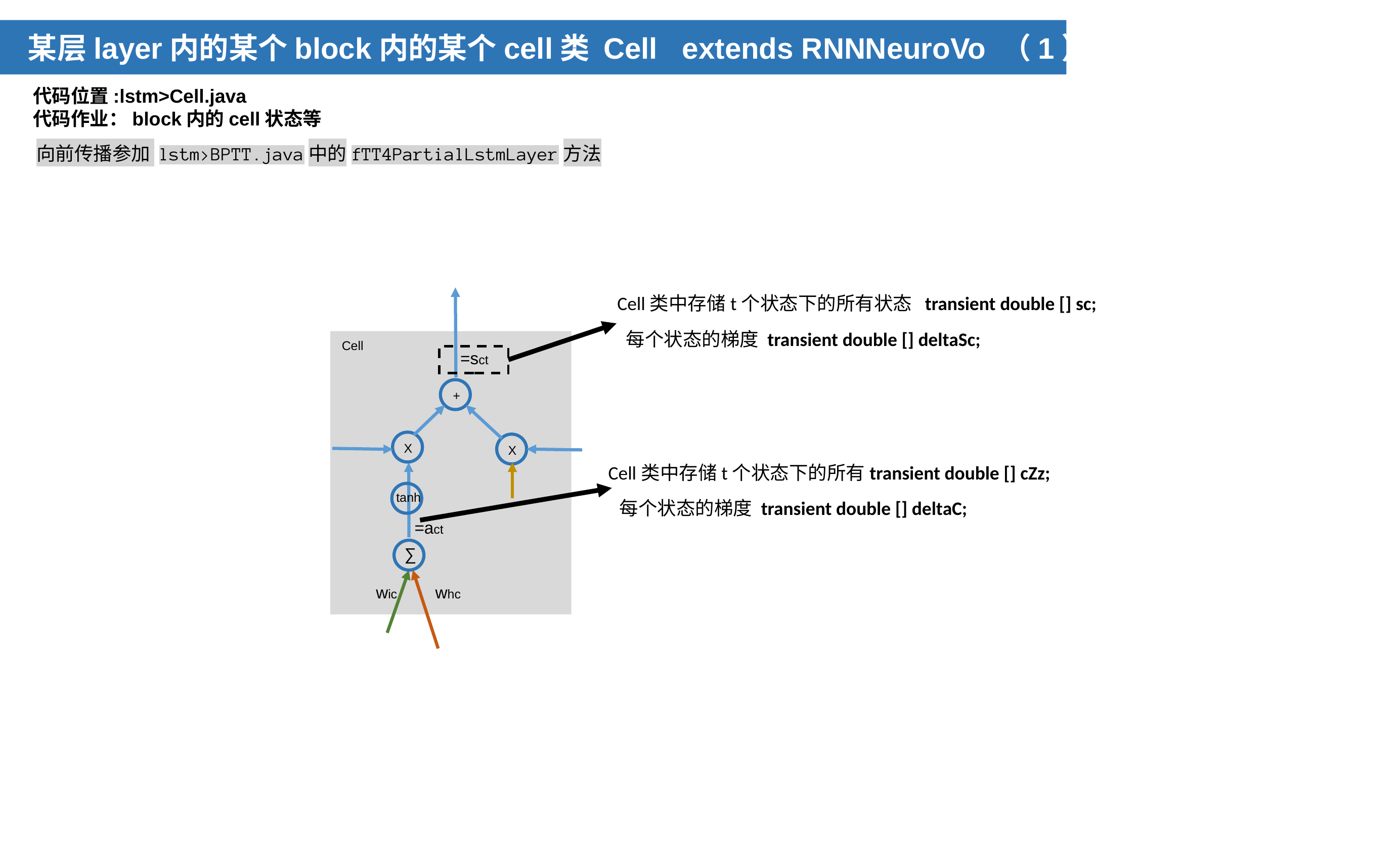

某层layer内的某个block内的某个cell类 Cell   extends RNNNeuroVo （1）
代码位置:lstm>Cell.java
代码作业：block内的cell状态等
向前传播参加 lstm>BPTT.java中的fTT4PartialLstmLayer方法

Cell
=sct

+

X

X

tanh
=act
∑

wic
whc
Cell类中存储t个状态下的所有状态  transient double [] sc;
每个状态的梯度 transient double [] deltaSc;
Cell类中存储t个状态下的所有transient double [] cZz;
每个状态的梯度 transient double [] deltaC;